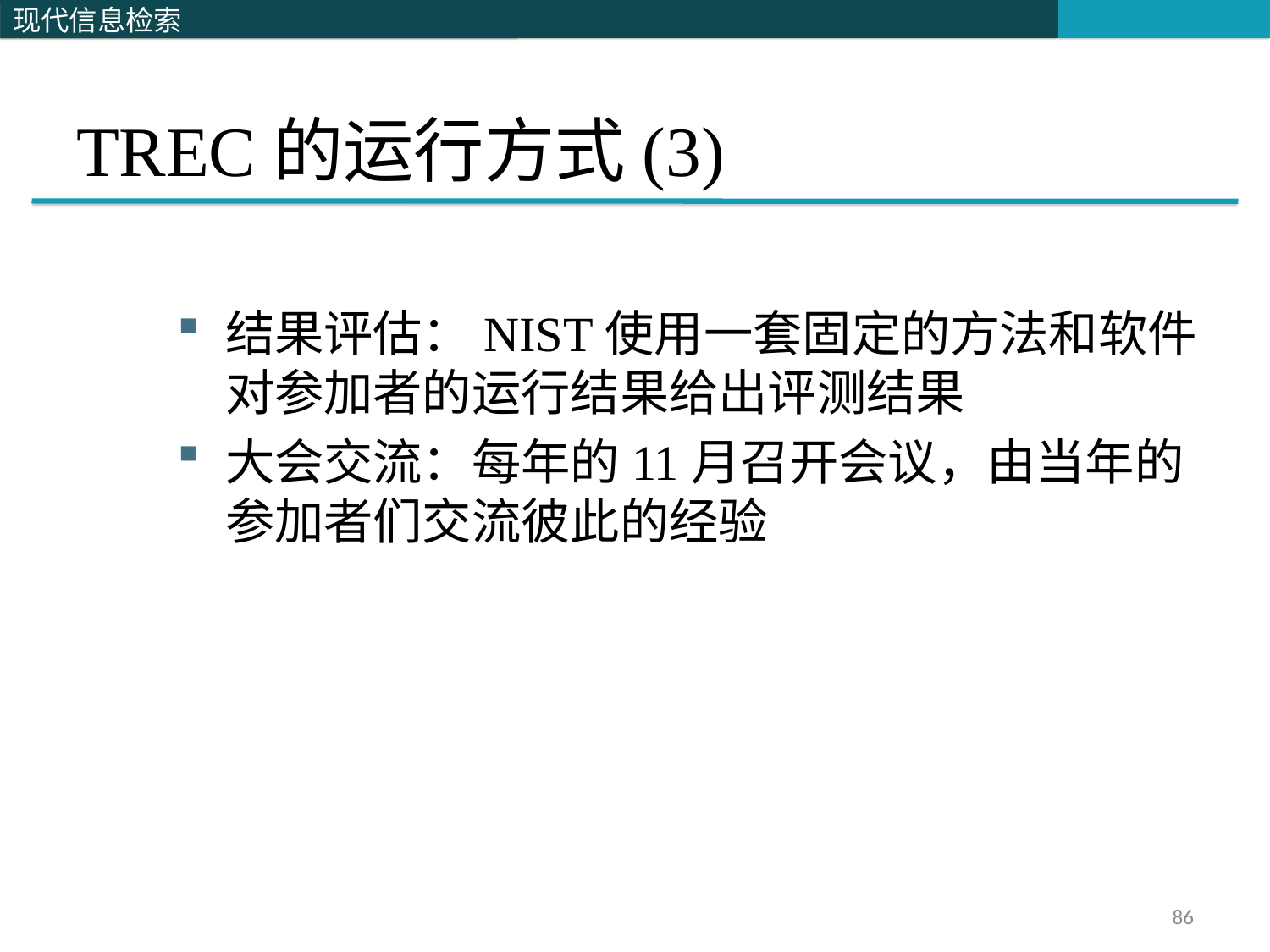

# TREC的运行方式(3)
结果评估：NIST使用一套固定的方法和软件对参加者的运行结果给出评测结果
大会交流：每年的11月召开会议，由当年的参加者们交流彼此的经验

86